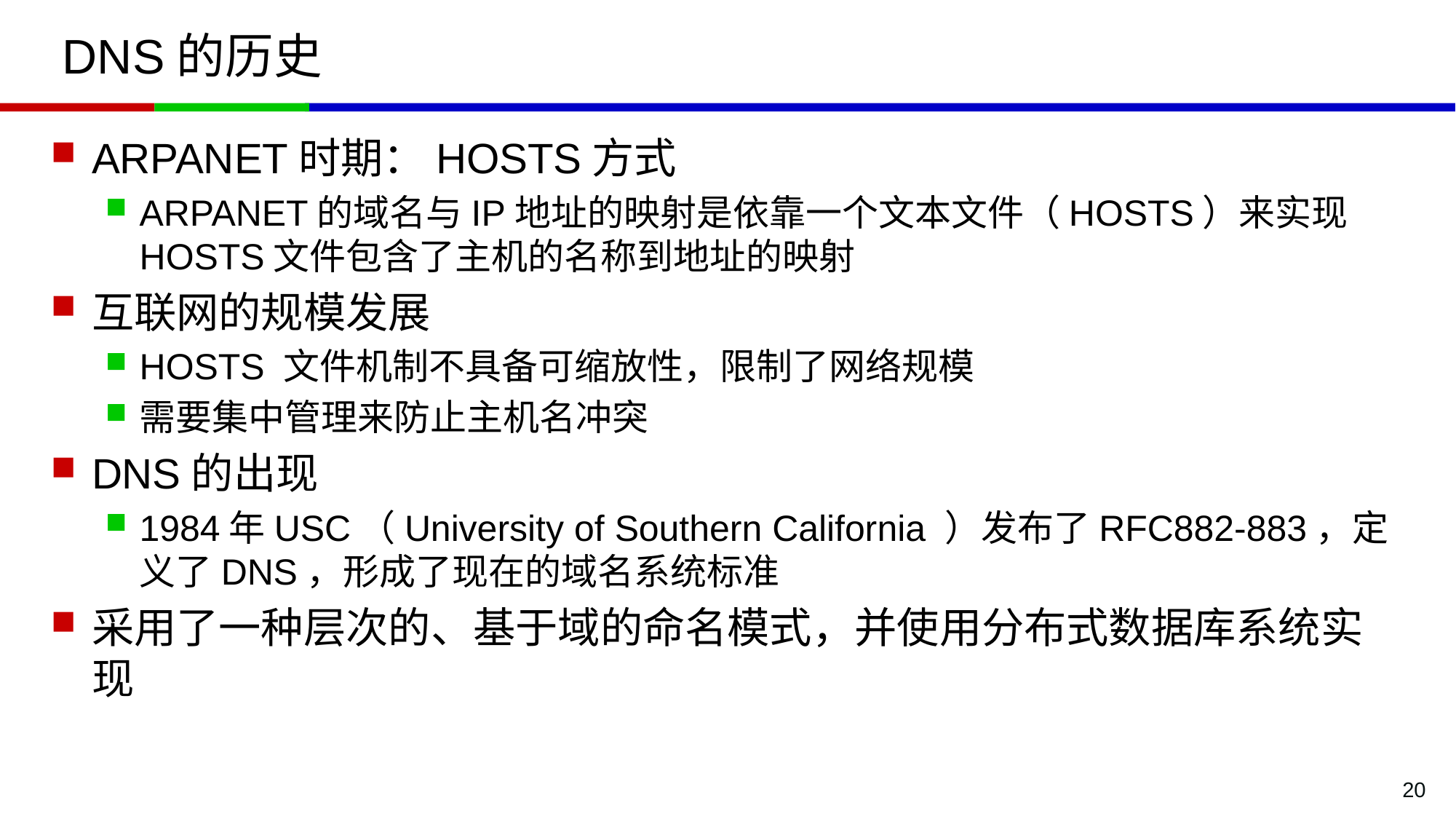

# DNS的历史
ARPANET时期：HOSTS方式
ARPANET的域名与IP地址的映射是依靠一个文本文件（HOSTS）来实现 HOSTS文件包含了主机的名称到地址的映射
互联网的规模发展
HOSTS 文件机制不具备可缩放性，限制了网络规模
需要集中管理来防止主机名冲突
DNS的出现
1984年USC（University of Southern California ）发布了RFC882-883，定义了DNS，形成了现在的域名系统标准
采用了一种层次的、基于域的命名模式，并使用分布式数据库系统实现

20